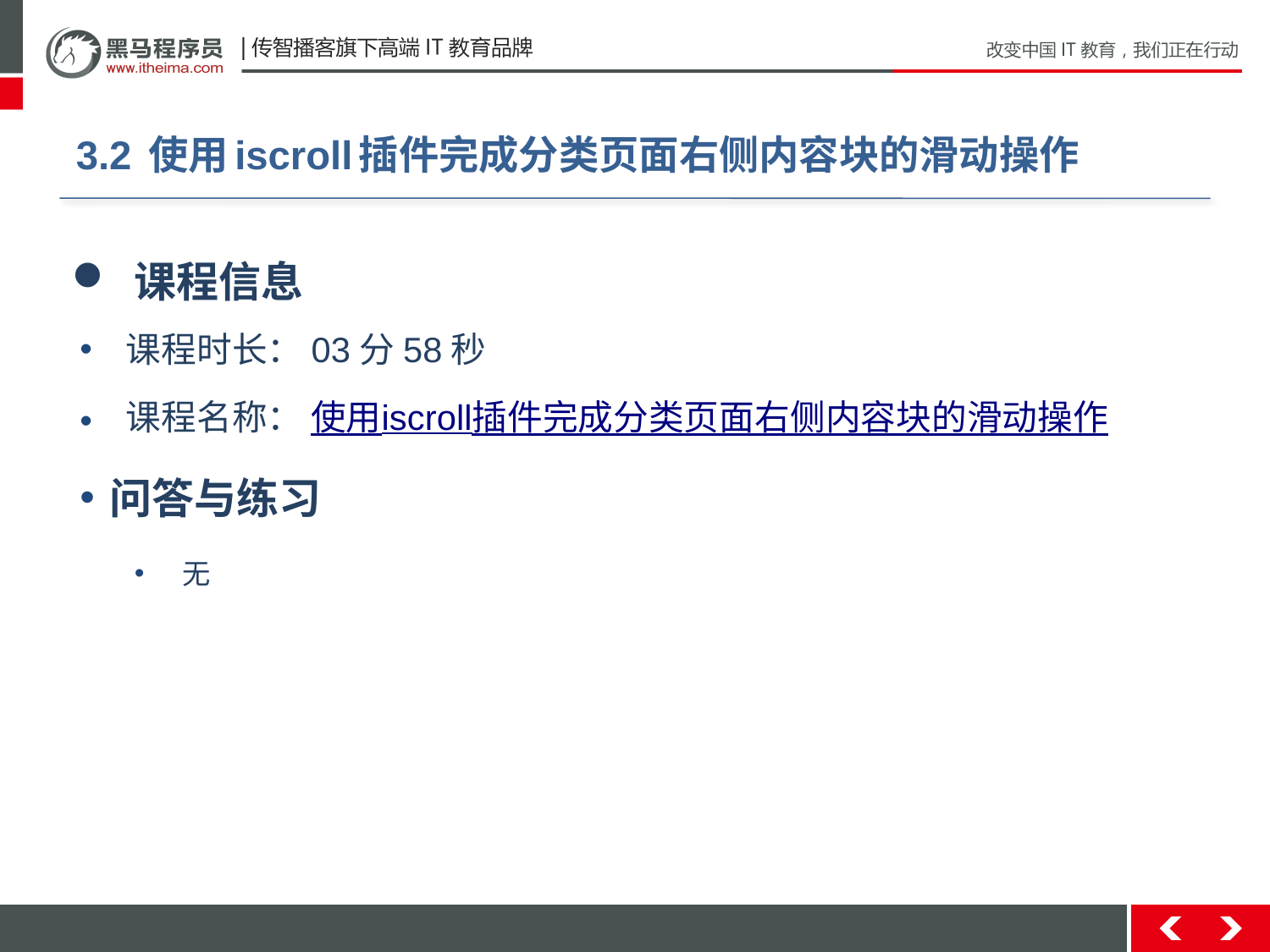

#
3.2 使用iscroll插件完成分类页面右侧内容块的滑动操作
 课程信息
 课程时长：03分58秒
 课程名称： 使用iscroll插件完成分类页面右侧内容块的滑动操作
问答与练习
无